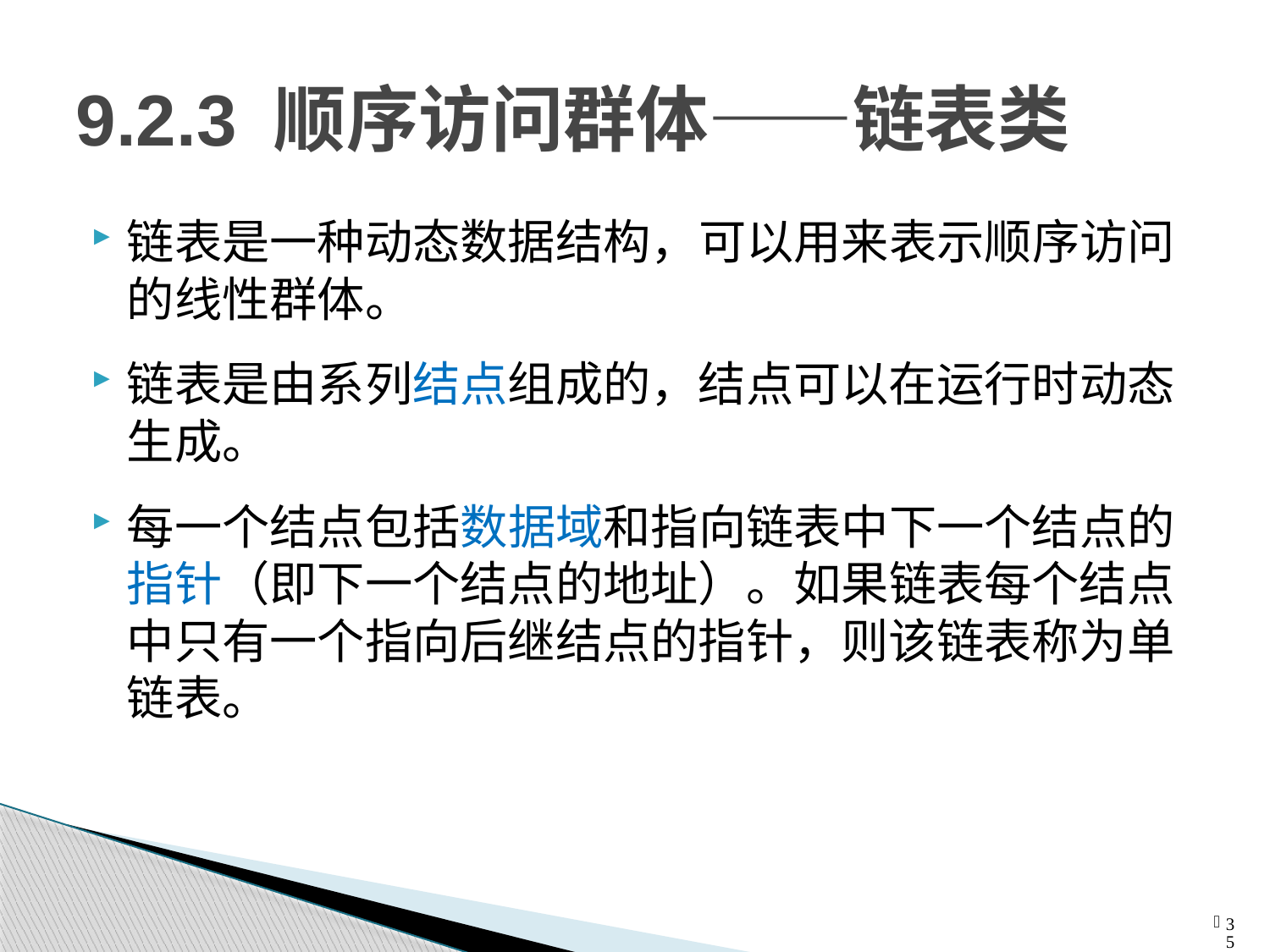

9.2 线性群体
# 9.2.3 顺序访问群体——链表类
链表是一种动态数据结构，可以用来表示顺序访问的线性群体。
链表是由系列结点组成的，结点可以在运行时动态生成。
每一个结点包括数据域和指向链表中下一个结点的指针（即下一个结点的地址）。如果链表每个结点中只有一个指向后继结点的指针，则该链表称为单链表。
35